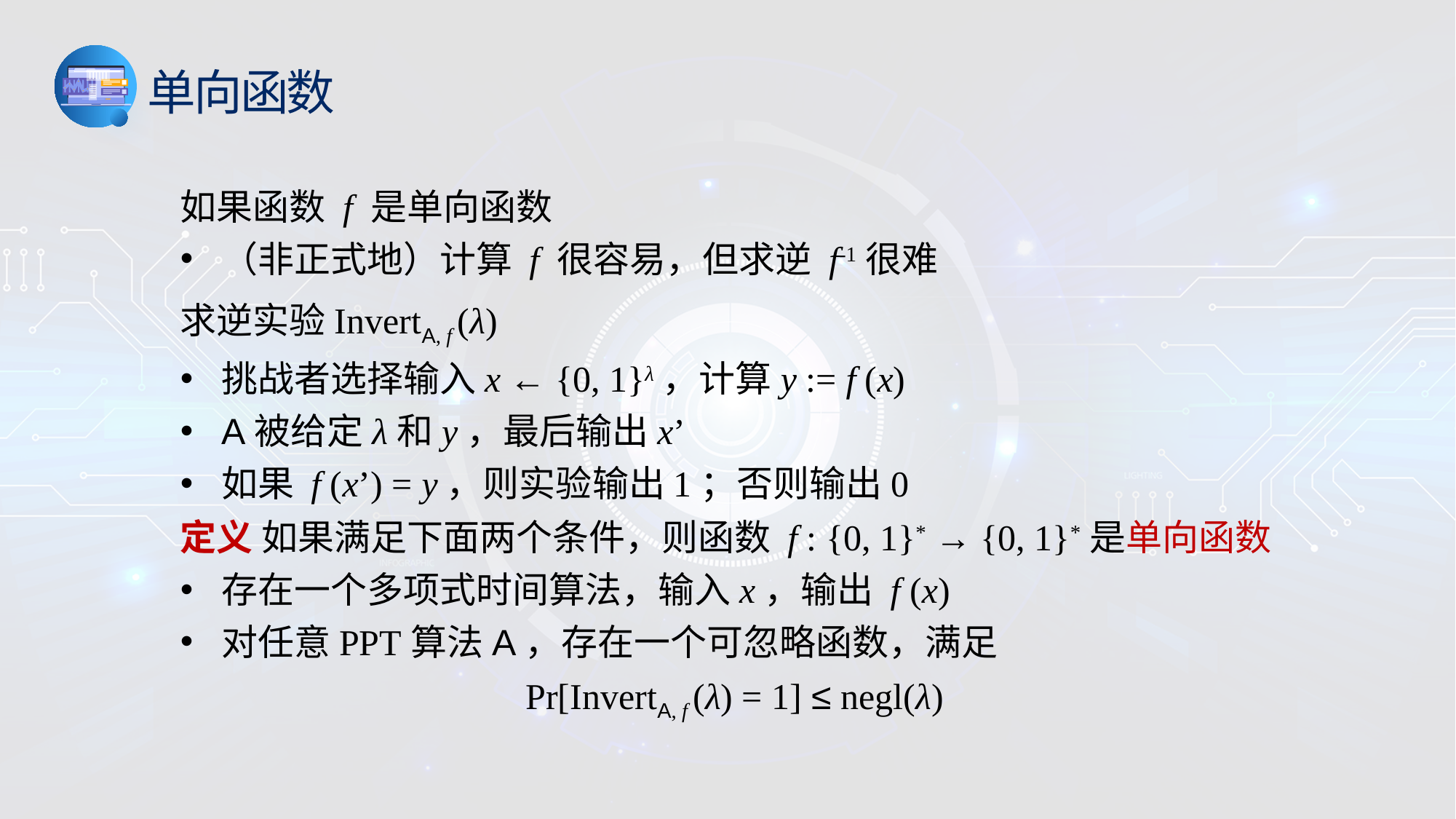

单向函数

如果函数 f 是单向函数
（非正式地）计算 f 很容易，但求逆 f-1很难
求逆实验InvertA, f (λ)
挑战者选择输入x ← {0, 1}λ，计算y := f (x)
A被给定λ和y，最后输出x’
如果 f (x’) = y，则实验输出1；否则输出0
定义 如果满足下面两个条件，则函数 f : {0, 1}* → {0, 1}*是单向函数
存在一个多项式时间算法，输入x，输出 f (x)
对任意PPT算法A，存在一个可忽略函数，满足
Pr[InvertA, f (λ) = 1] ≤ negl(λ)